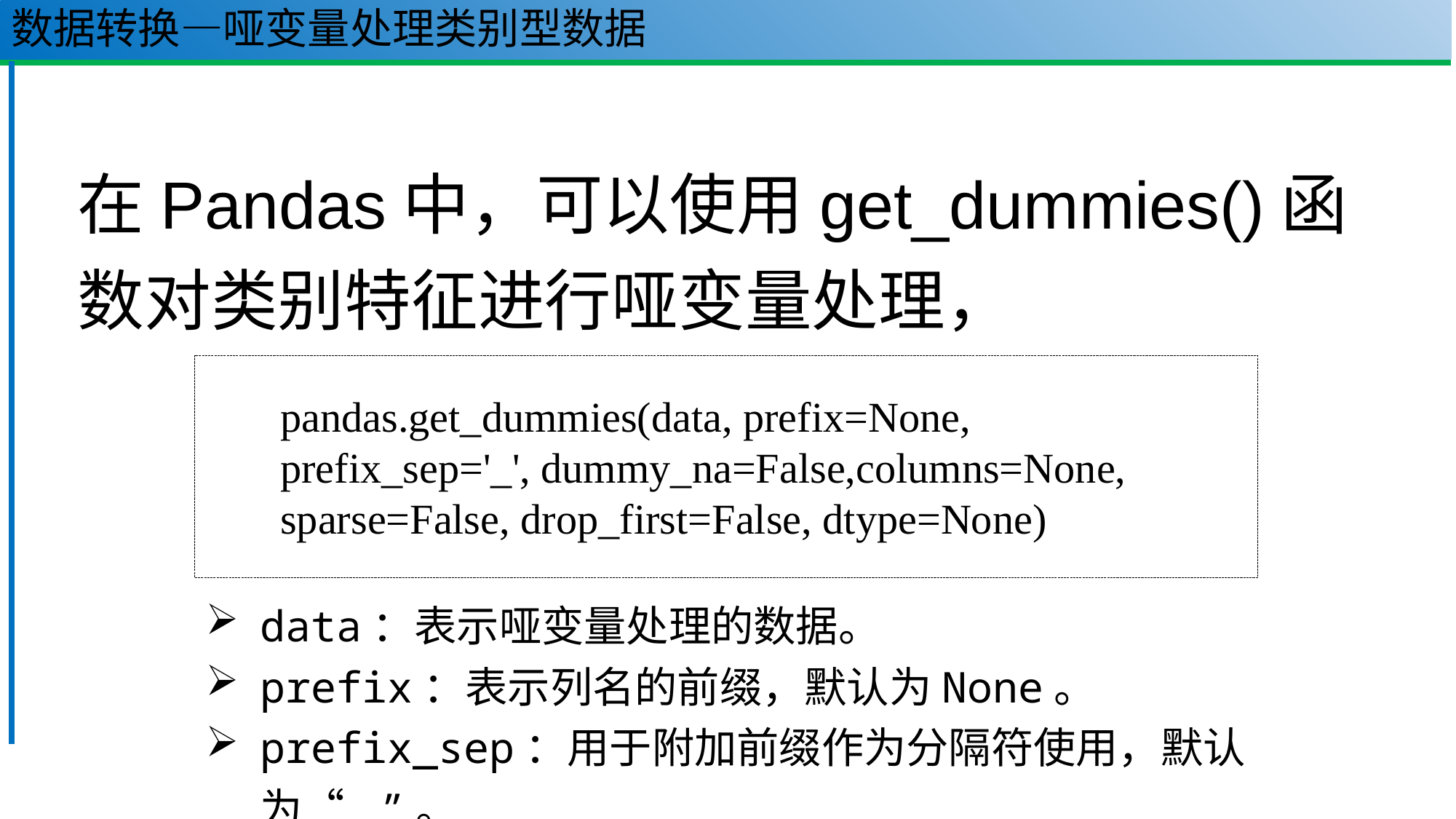

# 数据转换—哑变量处理类别型数据
在Pandas中，可以使用get_dummies()函数对类别特征进行哑变量处理，

pandas.get_dummies(data, prefix=None, prefix_sep='_', dummy_na=False,columns=None, sparse=False, drop_first=False, dtype=None)
data：表示哑变量处理的数据。
prefix：表示列名的前缀，默认为None。
prefix_sep：用于附加前缀作为分隔符使用，默认为“_”。